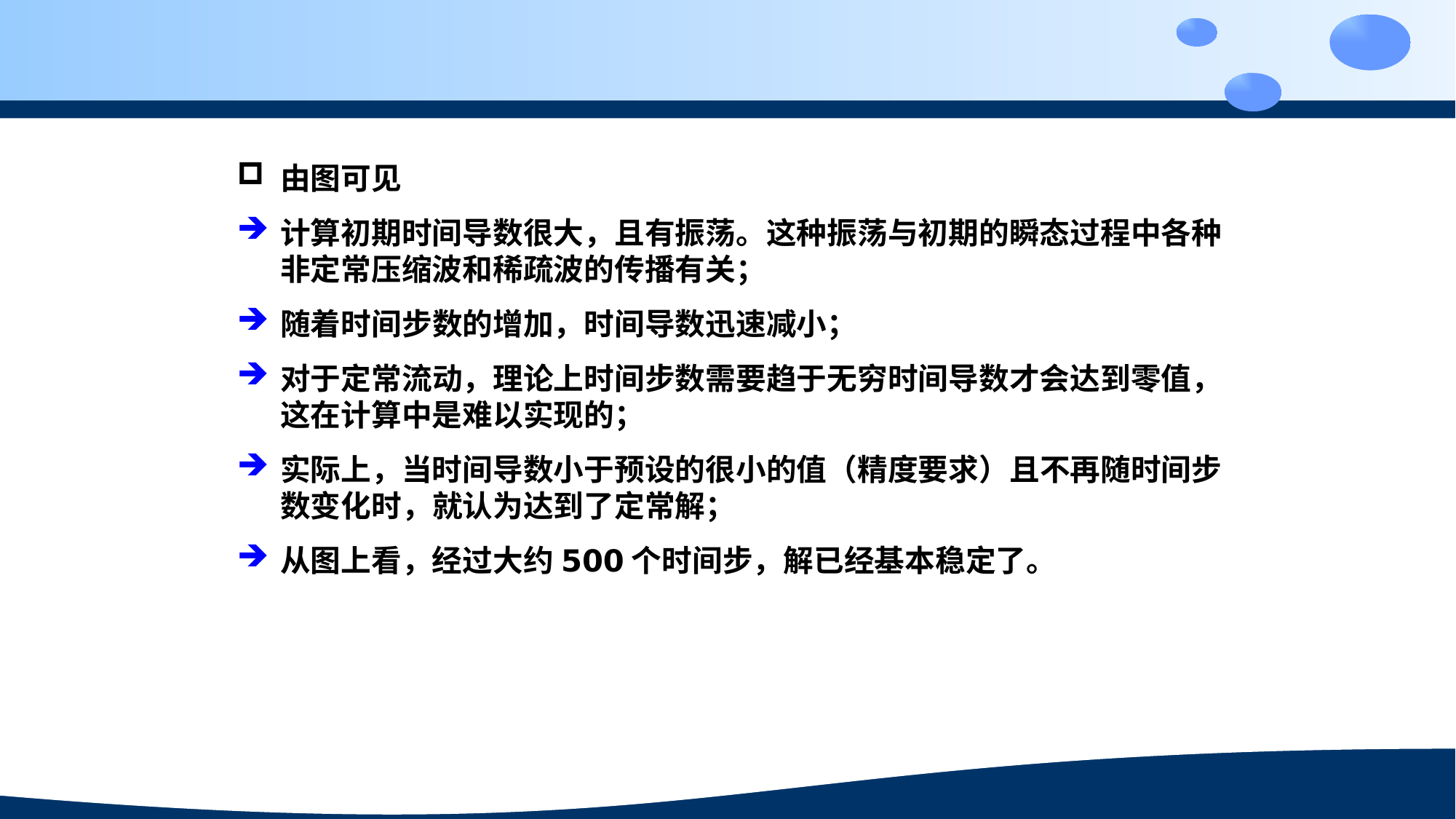

由图可见
计算初期时间导数很大，且有振荡。这种振荡与初期的瞬态过程中各种非定常压缩波和稀疏波的传播有关；
随着时间步数的增加，时间导数迅速减小；
对于定常流动，理论上时间步数需要趋于无穷时间导数才会达到零值，这在计算中是难以实现的；
实际上，当时间导数小于预设的很小的值（精度要求）且不再随时间步数变化时，就认为达到了定常解；
从图上看，经过大约500个时间步，解已经基本稳定了。